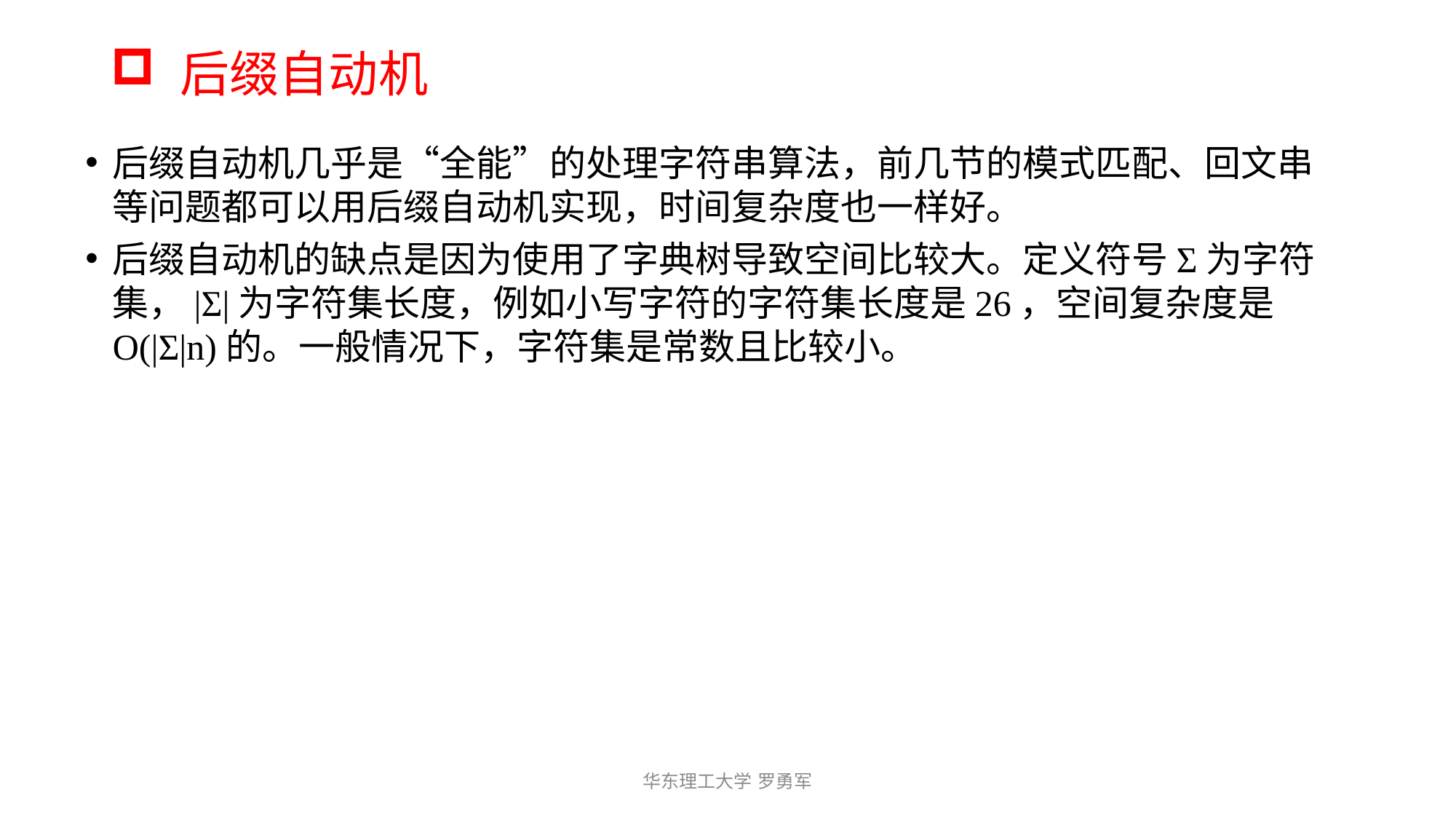

# 后缀自动机
后缀自动机几乎是“全能”的处理字符串算法，前几节的模式匹配、回文串等问题都可以用后缀自动机实现，时间复杂度也一样好。
后缀自动机的缺点是因为使用了字典树导致空间比较大。定义符号Σ为字符集，|Σ|为字符集长度，例如小写字符的字符集长度是26，空间复杂度是O(|Σ|n)的。一般情况下，字符集是常数且比较小。
华东理工大学 罗勇军